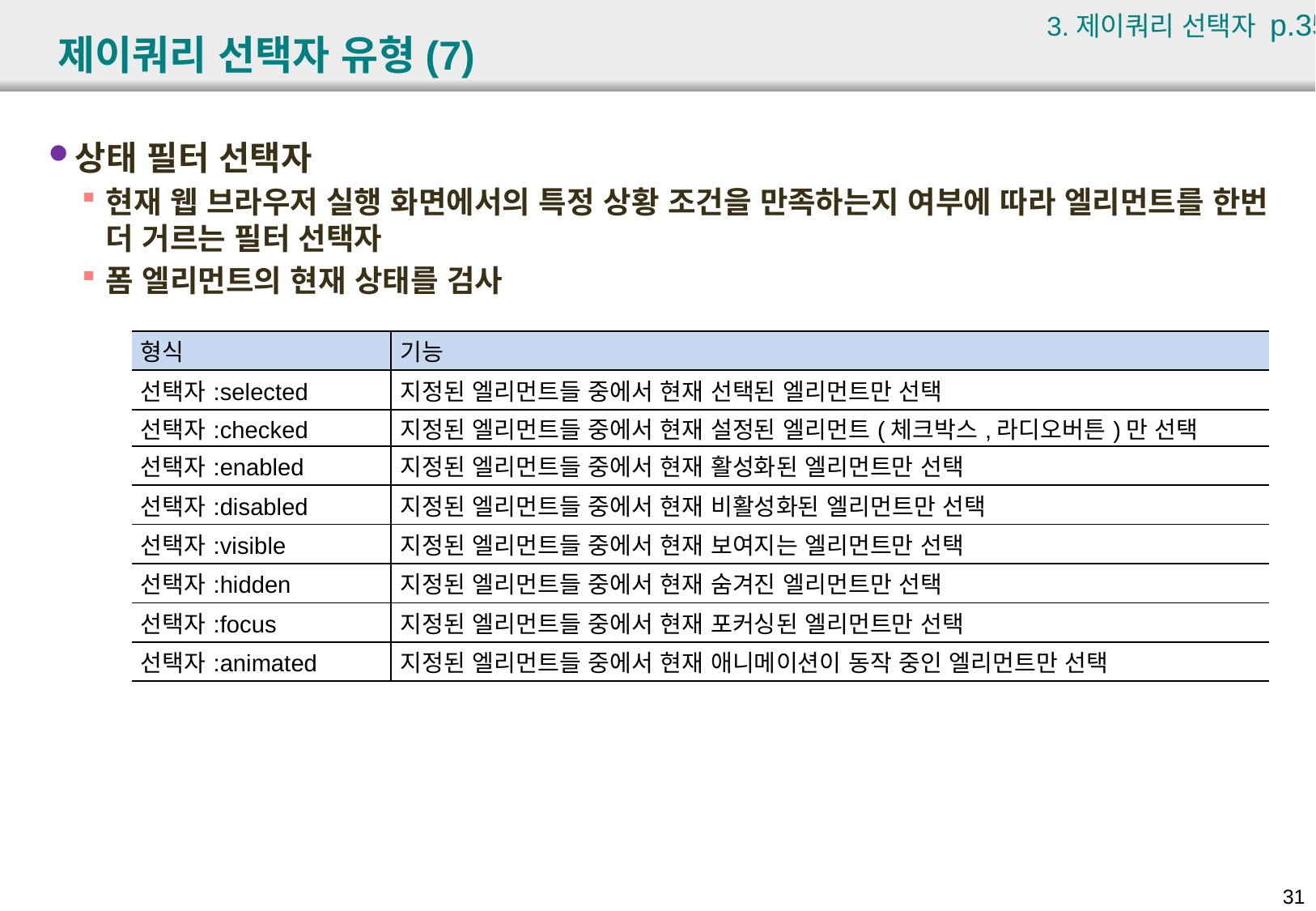

3.제이쿼리 선택자 p.359
# 제이쿼리 선택자 유형(7)
상태 필터 선택자
현재 웹 브라우저 실행 화면에서의 특정 상황 조건을 만족하는지 여부에 따라 엘리먼트를 한번 더 거르는 필터 선택자
폼 엘리먼트의 현재 상태를 검사

| 형식 | 기능 |
| --- | --- |
| 선택자:selected | 지정된 엘리먼트들 중에서 현재 선택된 엘리먼트만 선택 |
| 선택자:checked | 지정된 엘리먼트들 중에서 현재 설정된 엘리먼트(체크박스,라디오버튼)만 선택 |
| 선택자:enabled | 지정된 엘리먼트들 중에서 현재 활성화된 엘리먼트만 선택 |
| 선택자:disabled | 지정된 엘리먼트들 중에서 현재 비활성화된 엘리먼트만 선택 |
| 선택자:visible | 지정된 엘리먼트들 중에서 현재 보여지는 엘리먼트만 선택 |
| 선택자:hidden | 지정된 엘리먼트들 중에서 현재 숨겨진 엘리먼트만 선택 |
| 선택자:focus | 지정된 엘리먼트들 중에서 현재 포커싱된 엘리먼트만 선택 |
| 선택자:animated | 지정된 엘리먼트들 중에서 현재 애니메이션이 동작 중인 엘리먼트만 선택 |